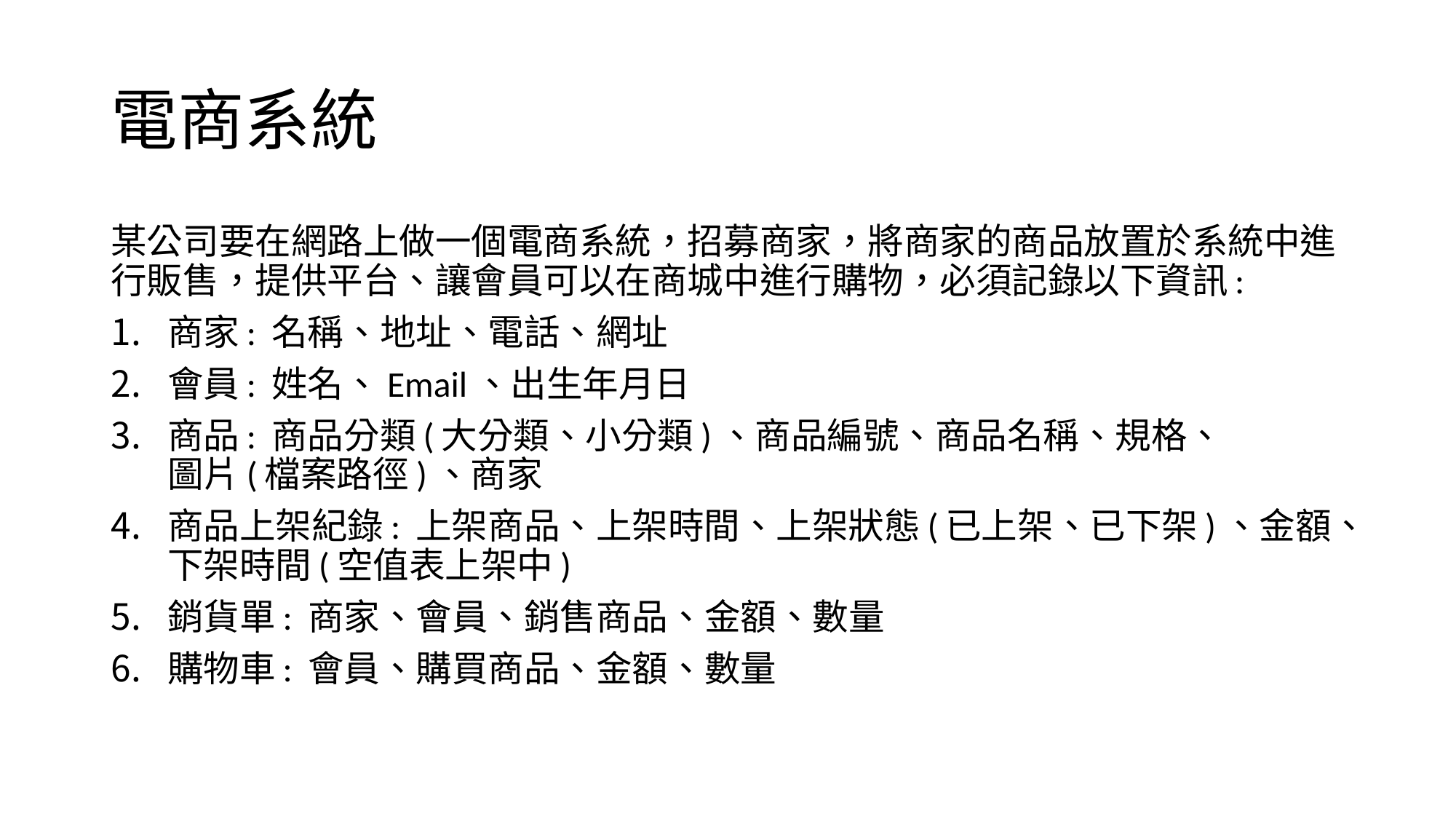

# 電商系統
某公司要在網路上做一個電商系統，招募商家，將商家的商品放置於系統中進行販售，提供平台、讓會員可以在商城中進行購物，必須記錄以下資訊:
商家: 名稱、地址、電話、網址
會員: 姓名、Email、出生年月日
商品: 商品分類(大分類、小分類)、商品編號、商品名稱、規格、
圖片(檔案路徑)、商家
商品上架紀錄: 上架商品、上架時間、上架狀態(已上架、已下架)、金額、下架時間(空值表上架中)
銷貨單: 商家、會員、銷售商品、金額、數量
購物車: 會員、購買商品、金額、數量